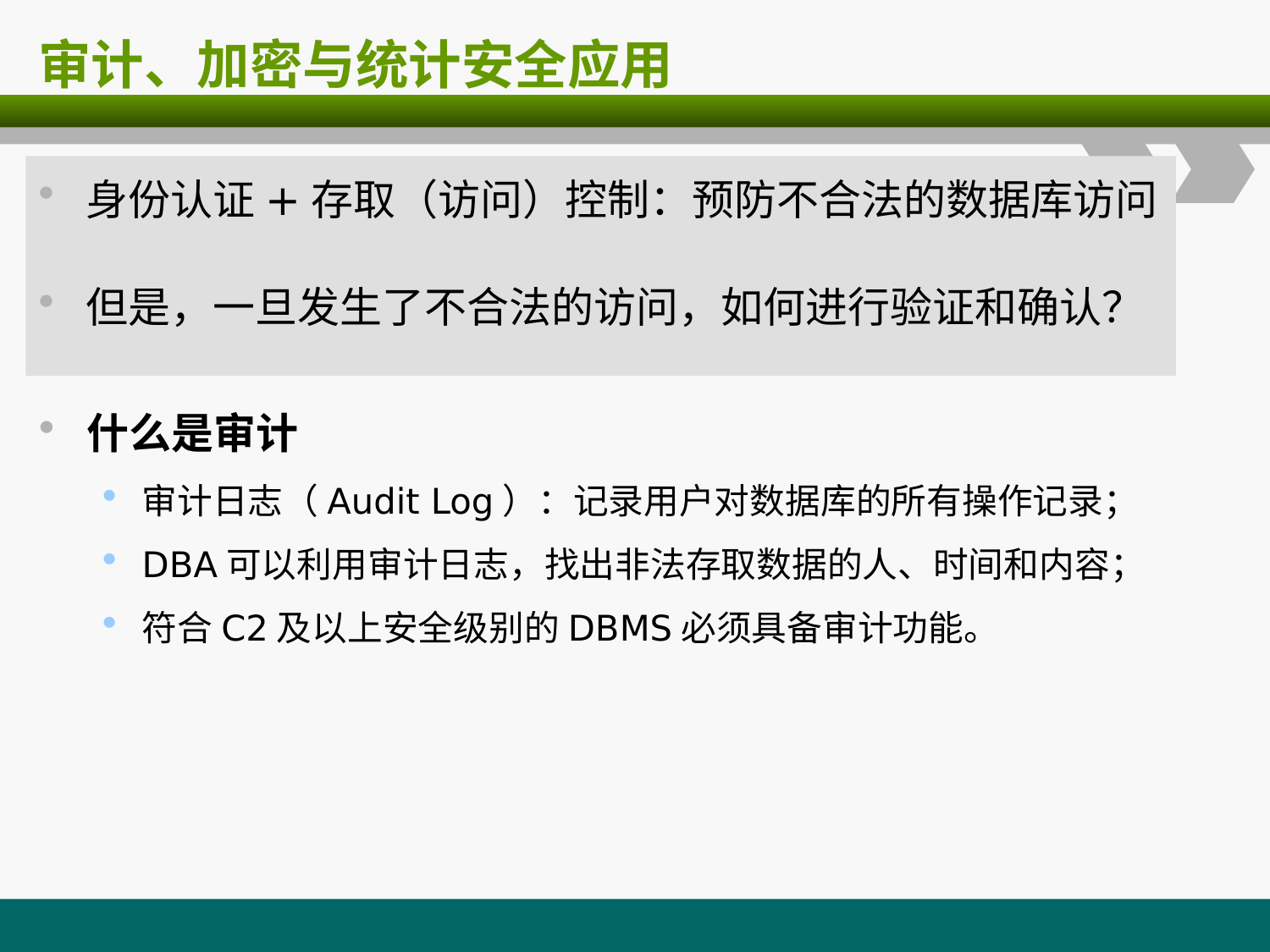

# 审计、加密与统计安全应用
身份认证+存取（访问）控制：预防不合法的数据库访问

但是，一旦发生了不合法的访问，如何进行验证和确认？
什么是审计
审计日志（Audit Log）：记录用户对数据库的所有操作记录；
DBA可以利用审计日志，找出非法存取数据的人、时间和内容；
符合C2及以上安全级别的DBMS必须具备审计功能。